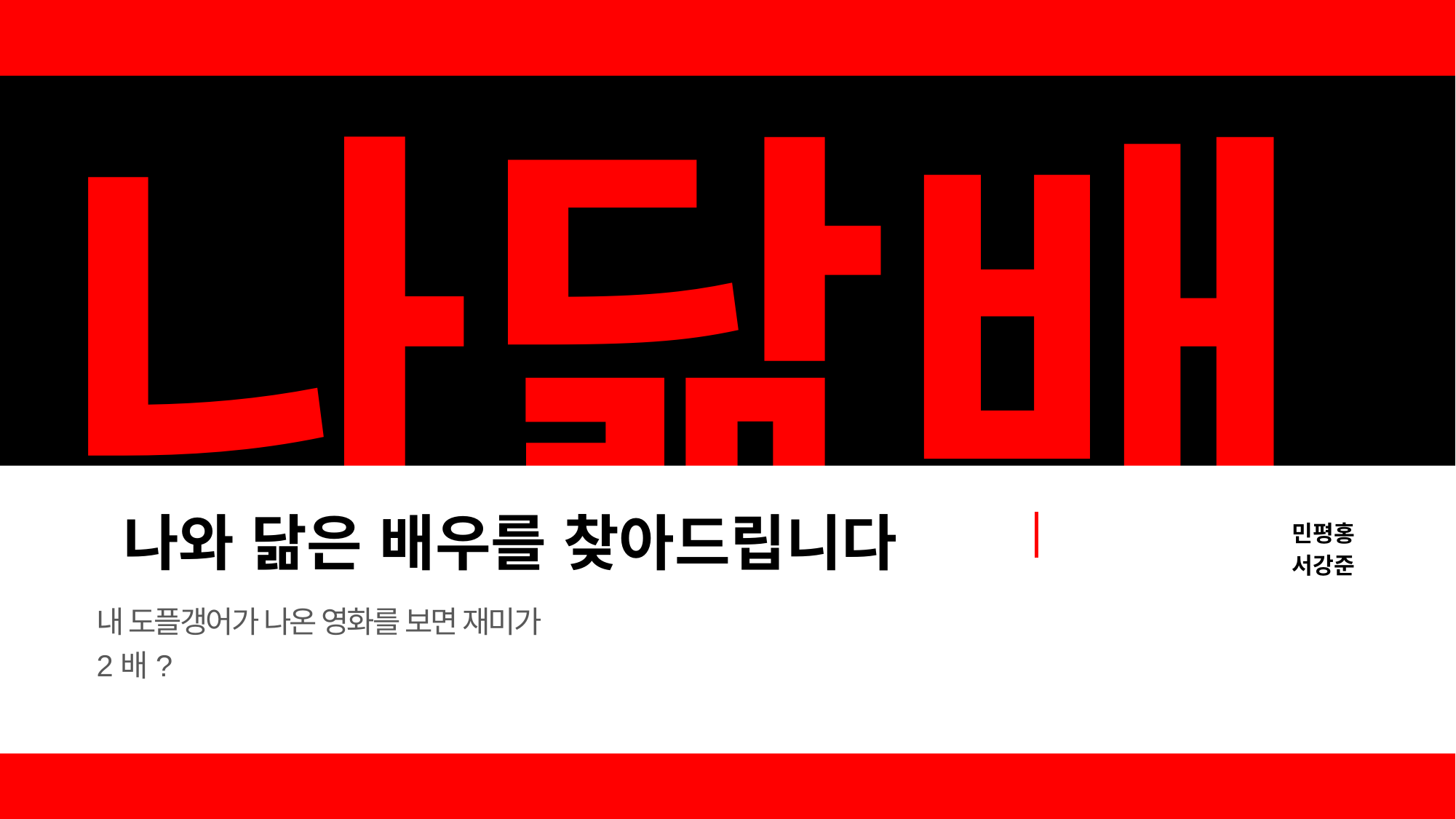

나닮배

나와 닮은 배우를 찾아드립니다
민평홍
서강준
내 도플갱어가 나온 영화를 보면 재미가 2배?